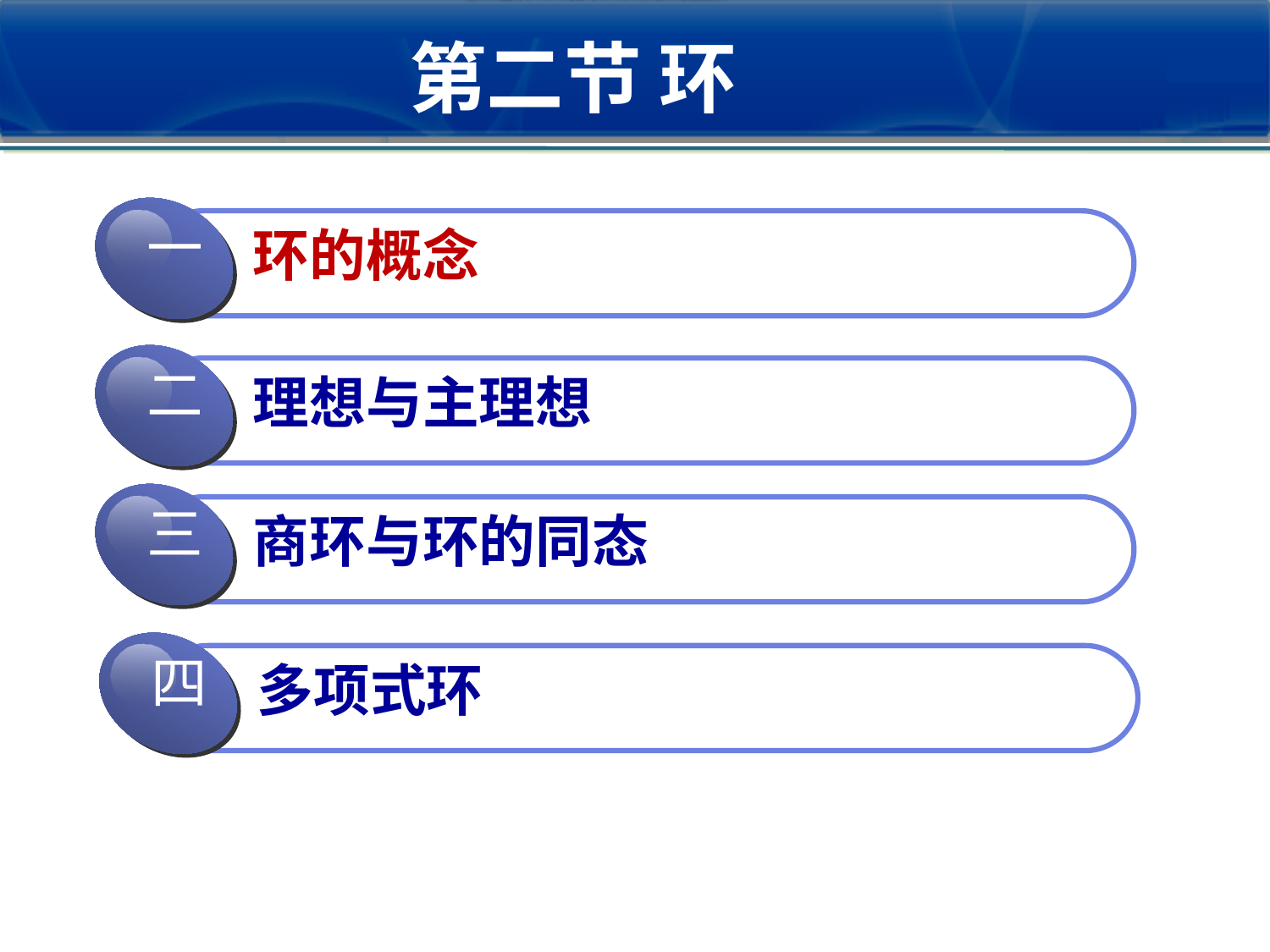

第二节 环

一

环的概念

二

理想与主理想

三

商环与环的同态

四

多项式环